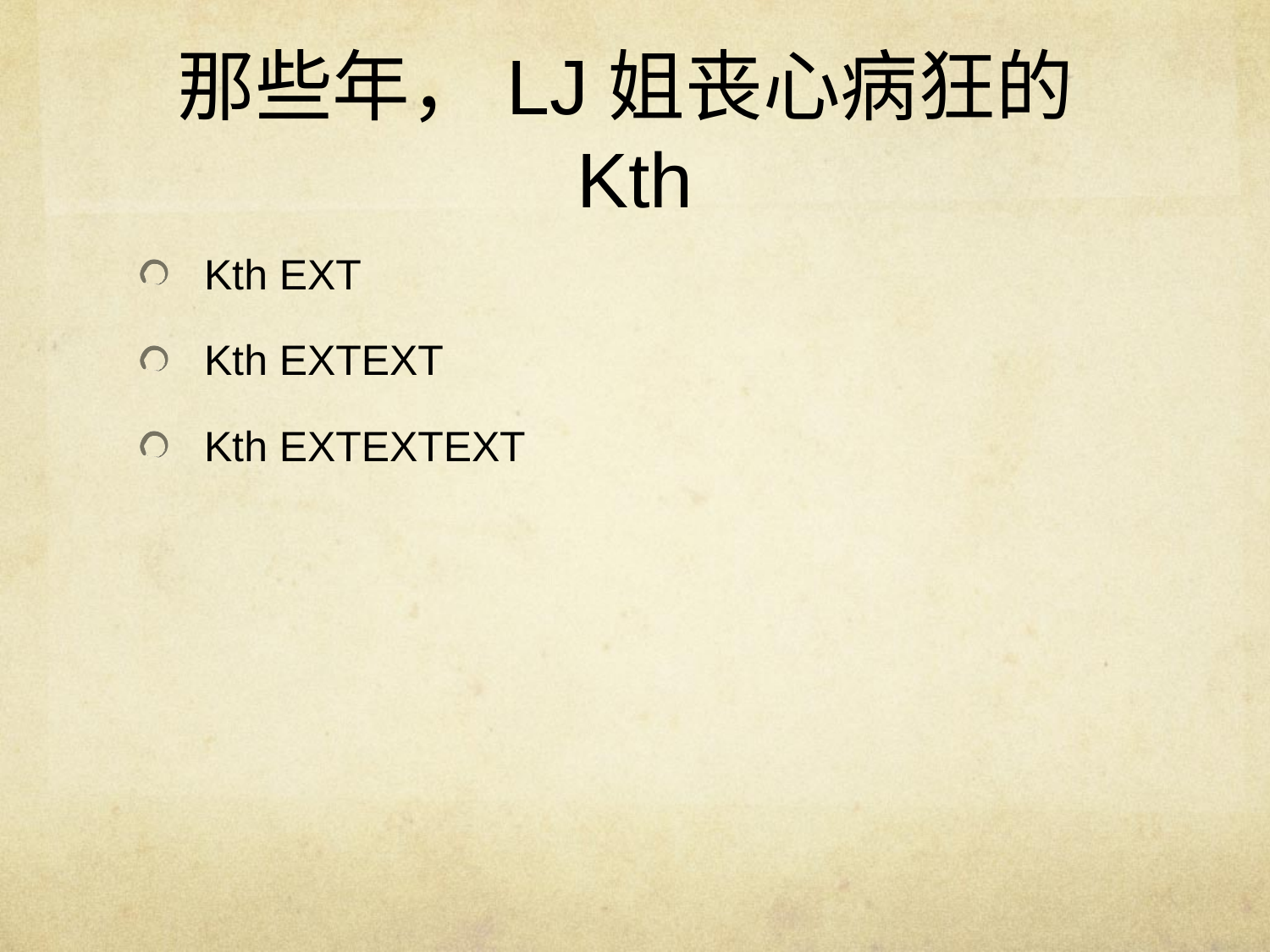

# 那些年，LJ姐丧心病狂的Kth
Kth EXT
Kth EXTEXT
Kth EXTEXTEXT